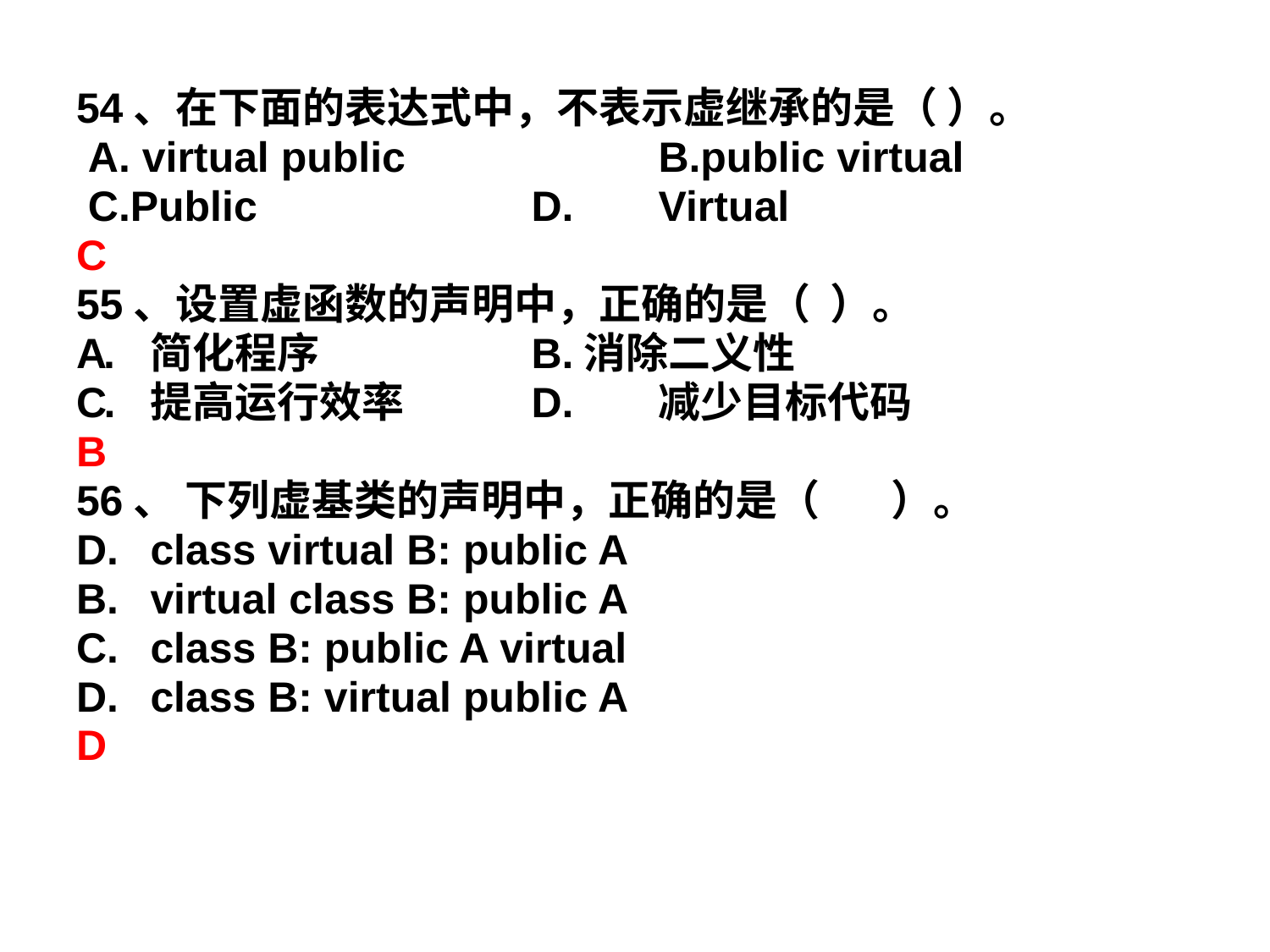

54、在下面的表达式中，不表示虚继承的是（ ）。
 A. virtual public		B.public virtual
 C.Public			D. 	Virtual
C
55、设置虚函数的声明中，正确的是（  ）。
简化程序		B.消除二义性
提高运行效率 	D. 	减少目标代码
B
56、 下列虚基类的声明中，正确的是（ 　  ）。
class virtual B: public A
B. 	virtual class B: public A
class B: public A virtual
class B: virtual public A
D